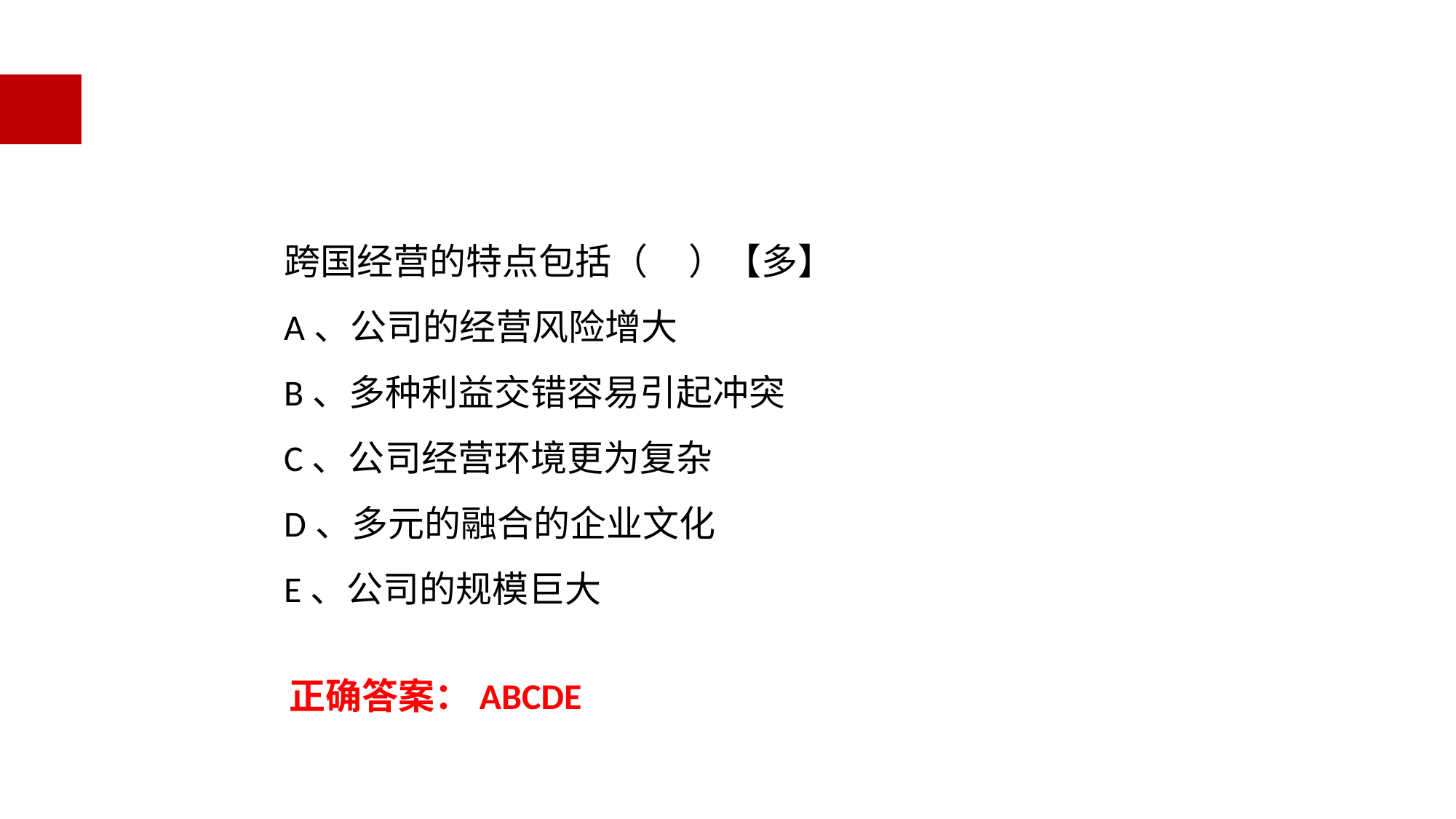

跨国经营的特点包括（     ）【多】
A、公司的经营风险增大
B、多种利益交错容易引起冲突
C、公司经营环境更为复杂
D、多元的融合的企业文化
E、公司的规模巨大
正确答案：ABCDE